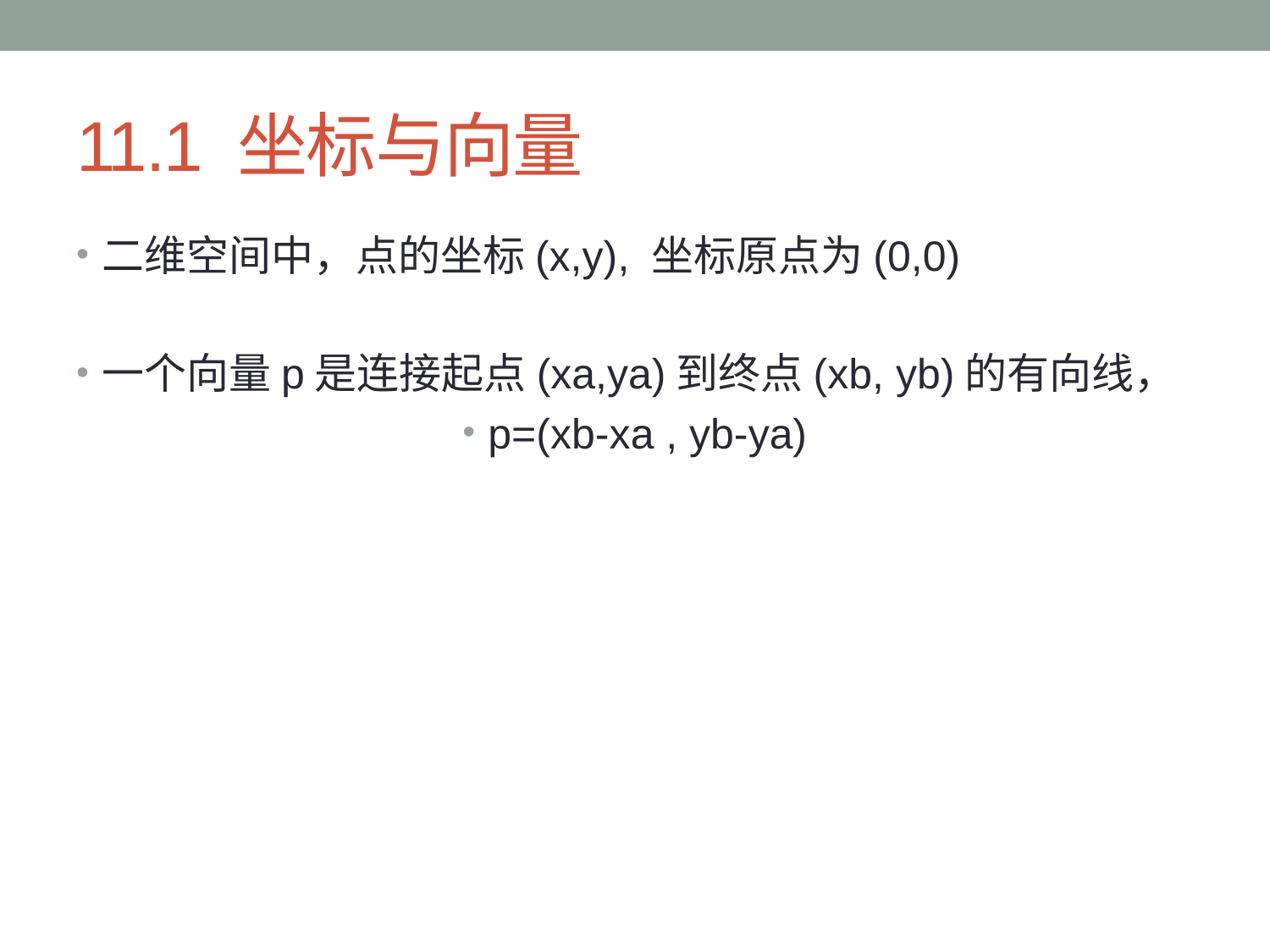

# 11.1 坐标与向量
二维空间中，点的坐标(x,y), 坐标原点为(0,0)

一个向量p是连接起点(xa,ya)到终点(xb, yb)的有向线，
p=(xb-xa , yb-ya)